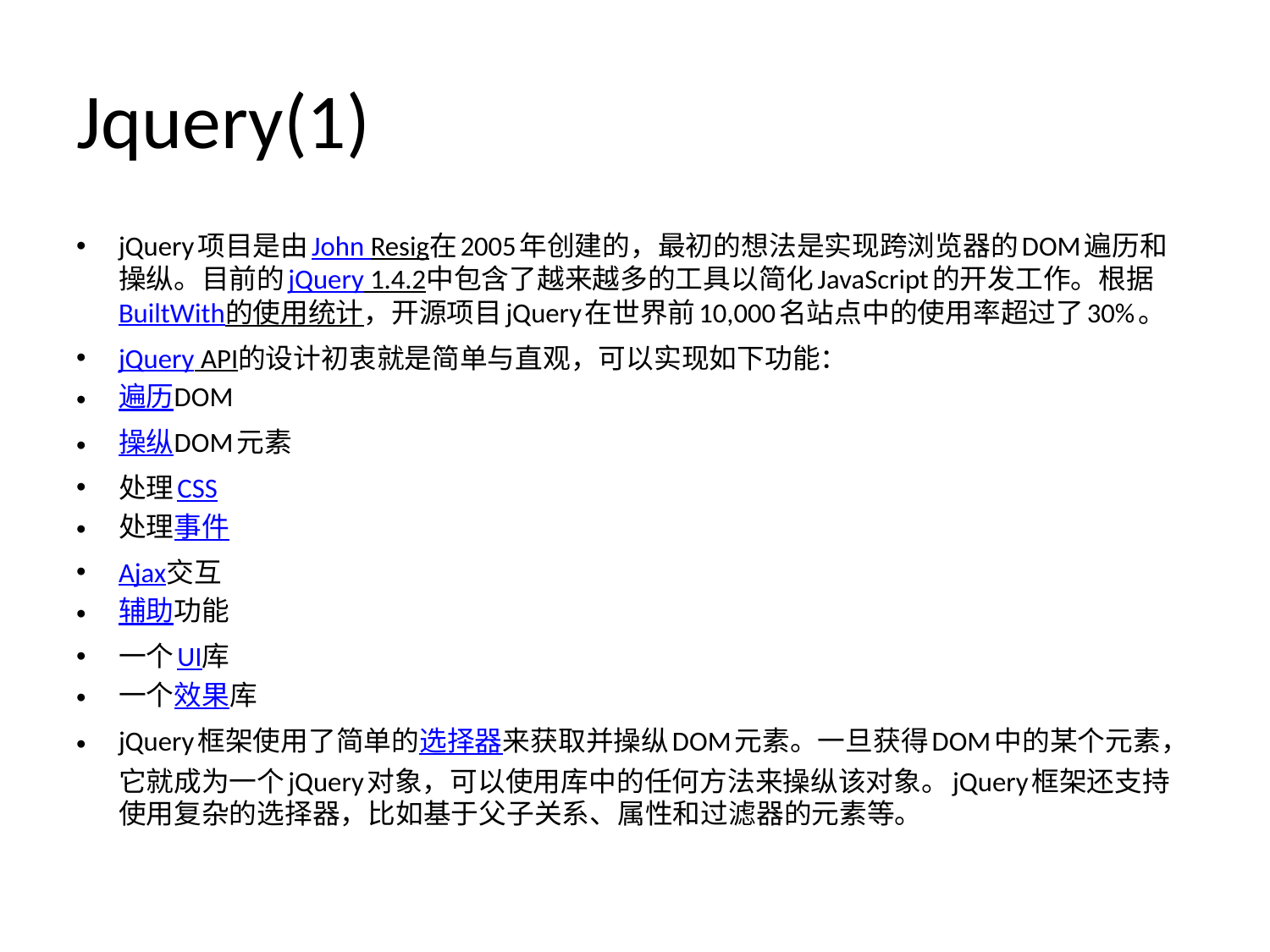

# Jquery(1)
jQuery项目是由John Resig在2005年创建的，最初的想法是实现跨浏览器的DOM遍历和操纵。目前的jQuery 1.4.2中包含了越来越多的工具以简化JavaScript的开发工作。根据BuiltWith的使用统计，开源项目jQuery在世界前10,000名站点中的使用率超过了30%。
jQuery API的设计初衷就是简单与直观，可以实现如下功能：
遍历DOM
操纵DOM元素
处理CSS
处理事件
Ajax交互
辅助功能
一个UI库
一个效果库
jQuery框架使用了简单的选择器来获取并操纵DOM元素。一旦获得DOM中的某个元素，它就成为一个jQuery对象，可以使用库中的任何方法来操纵该对象。jQuery框架还支持使用复杂的选择器，比如基于父子关系、属性和过滤器的元素等。